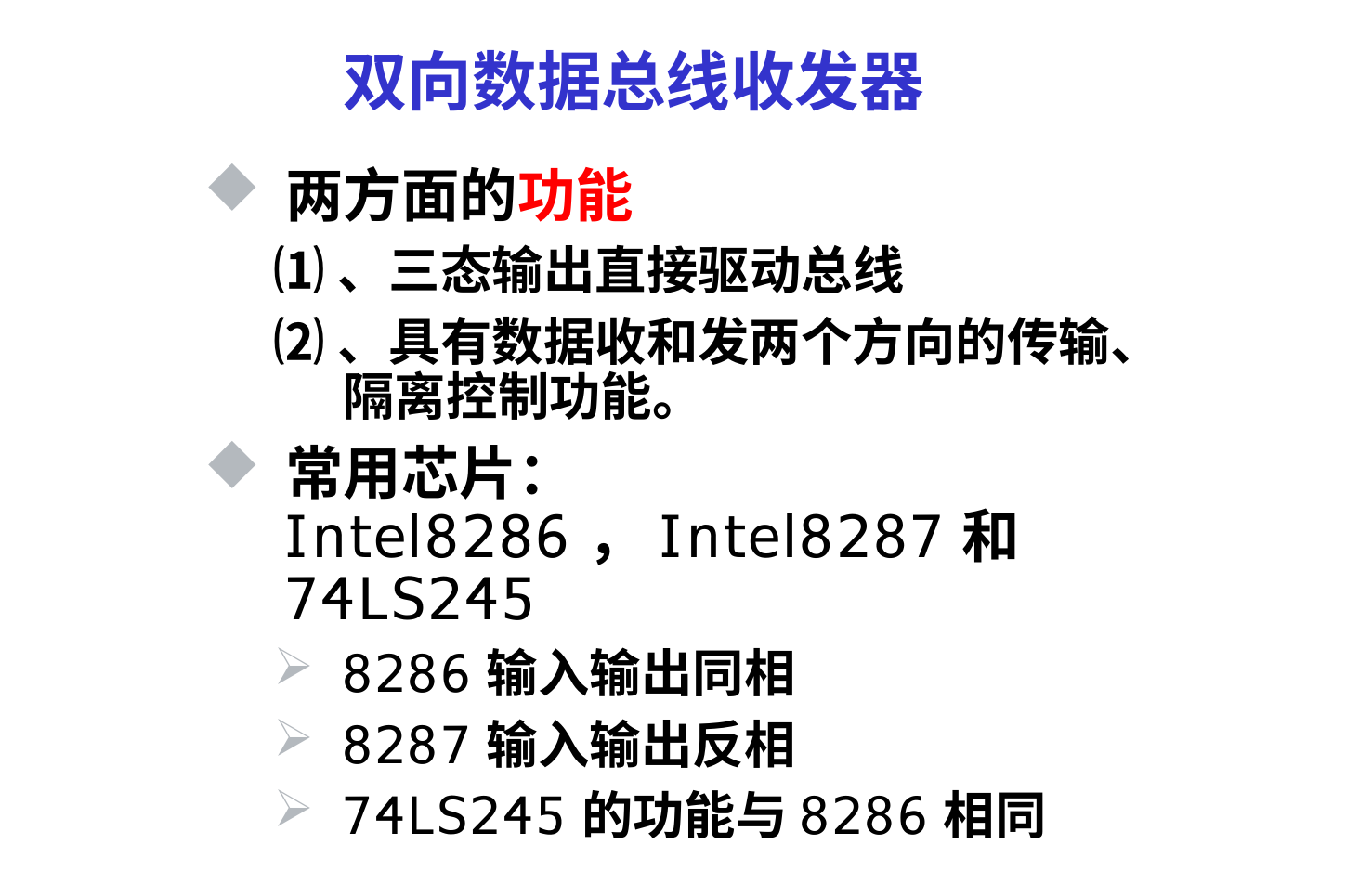

# 双向数据总线收发器
两方面的功能
⑴、三态输出直接驱动总线
⑵、具有数据收和发两个方向的传输、隔离控制功能。
常用芯片：Intel8286，Intel8287和74LS245
8286输入输出同相
8287输入输出反相
74LS245的功能与8286相同